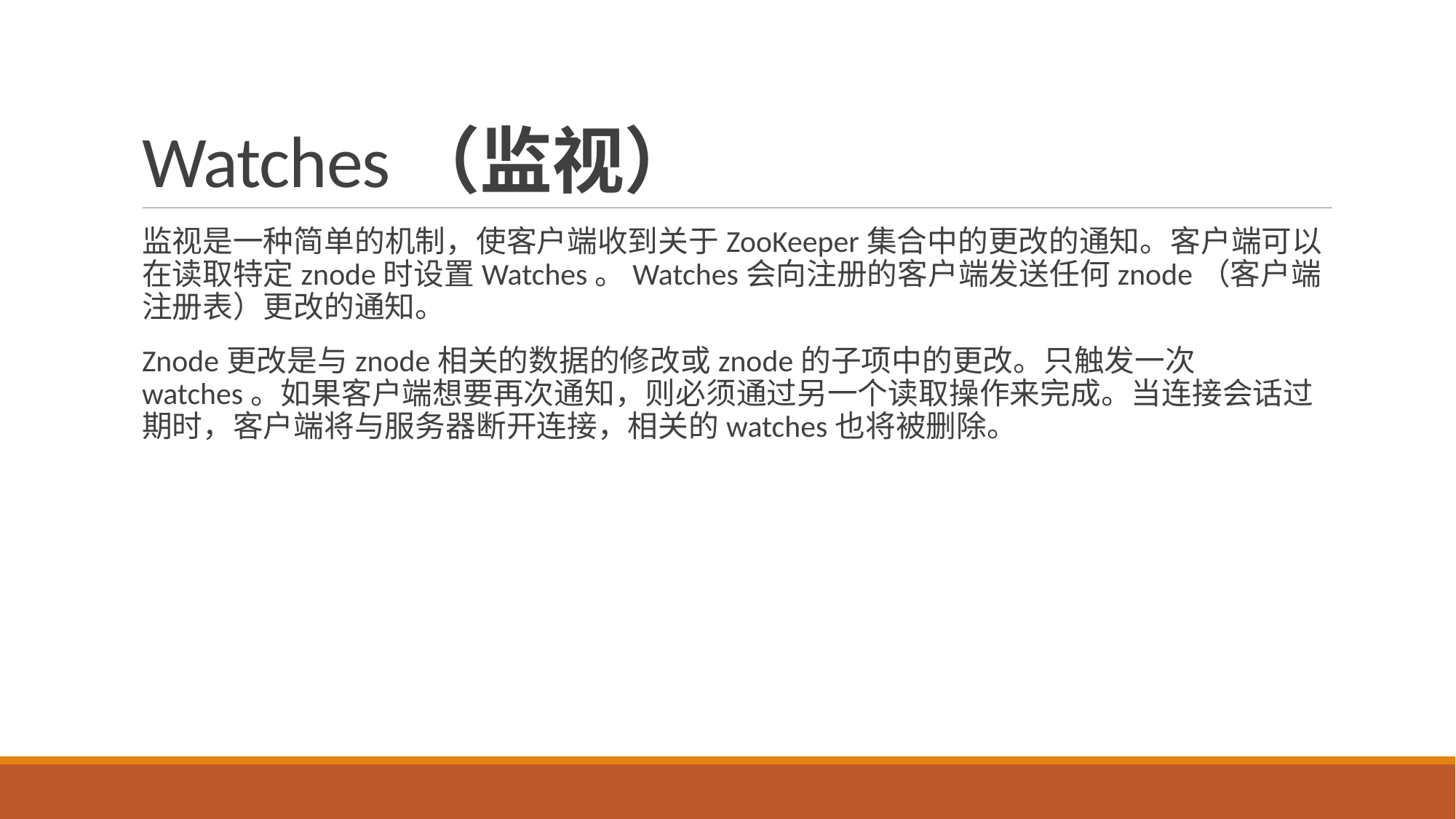

# Watches（监视）
监视是一种简单的机制，使客户端收到关于ZooKeeper集合中的更改的通知。客户端可以在读取特定znode时设置Watches。Watches会向注册的客户端发送任何znode（客户端注册表）更改的通知。
Znode更改是与znode相关的数据的修改或znode的子项中的更改。只触发一次watches。如果客户端想要再次通知，则必须通过另一个读取操作来完成。当连接会话过期时，客户端将与服务器断开连接，相关的watches也将被删除。